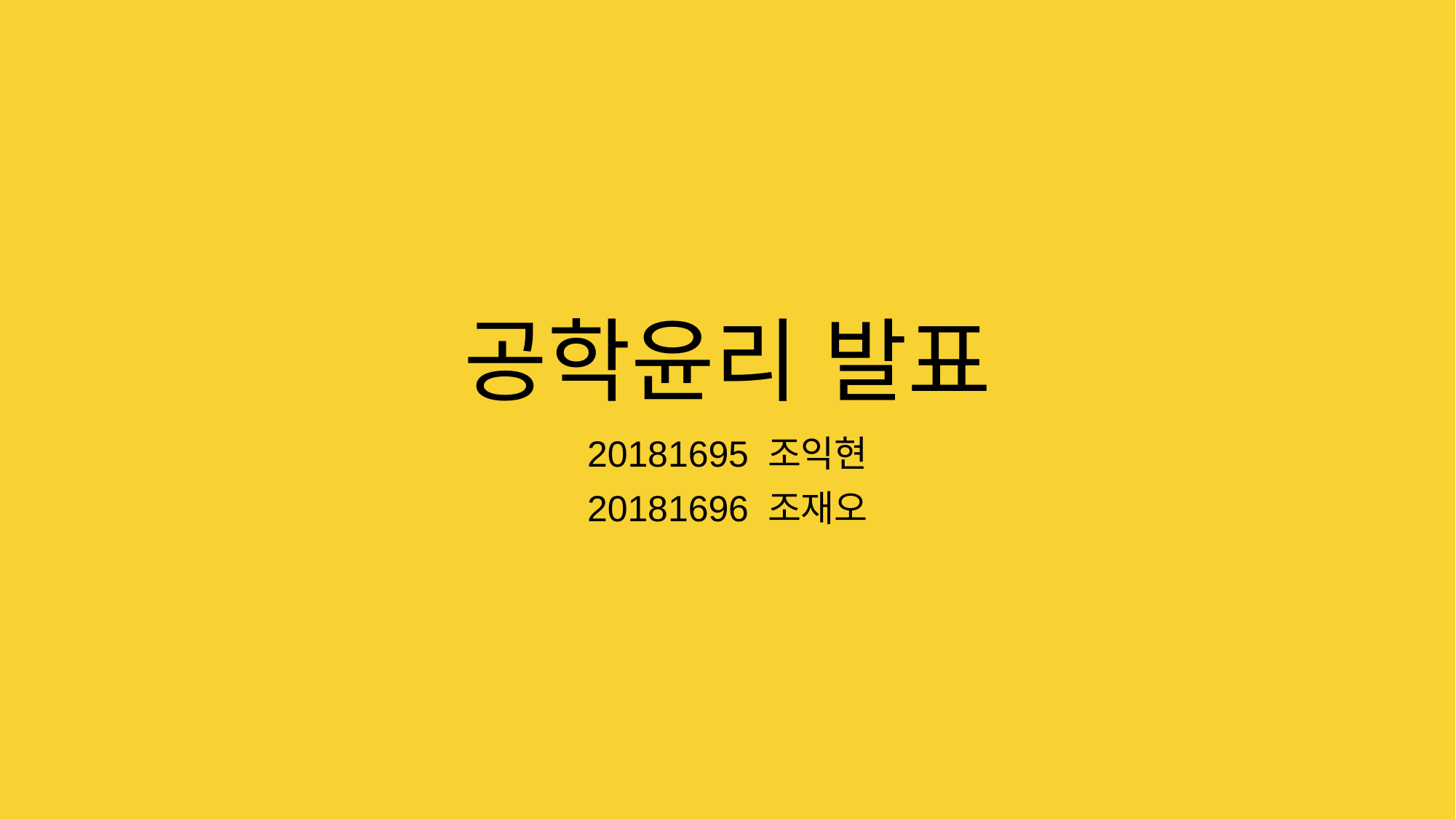

# 공학윤리 발표
20181695 조익현
20181696 조재오